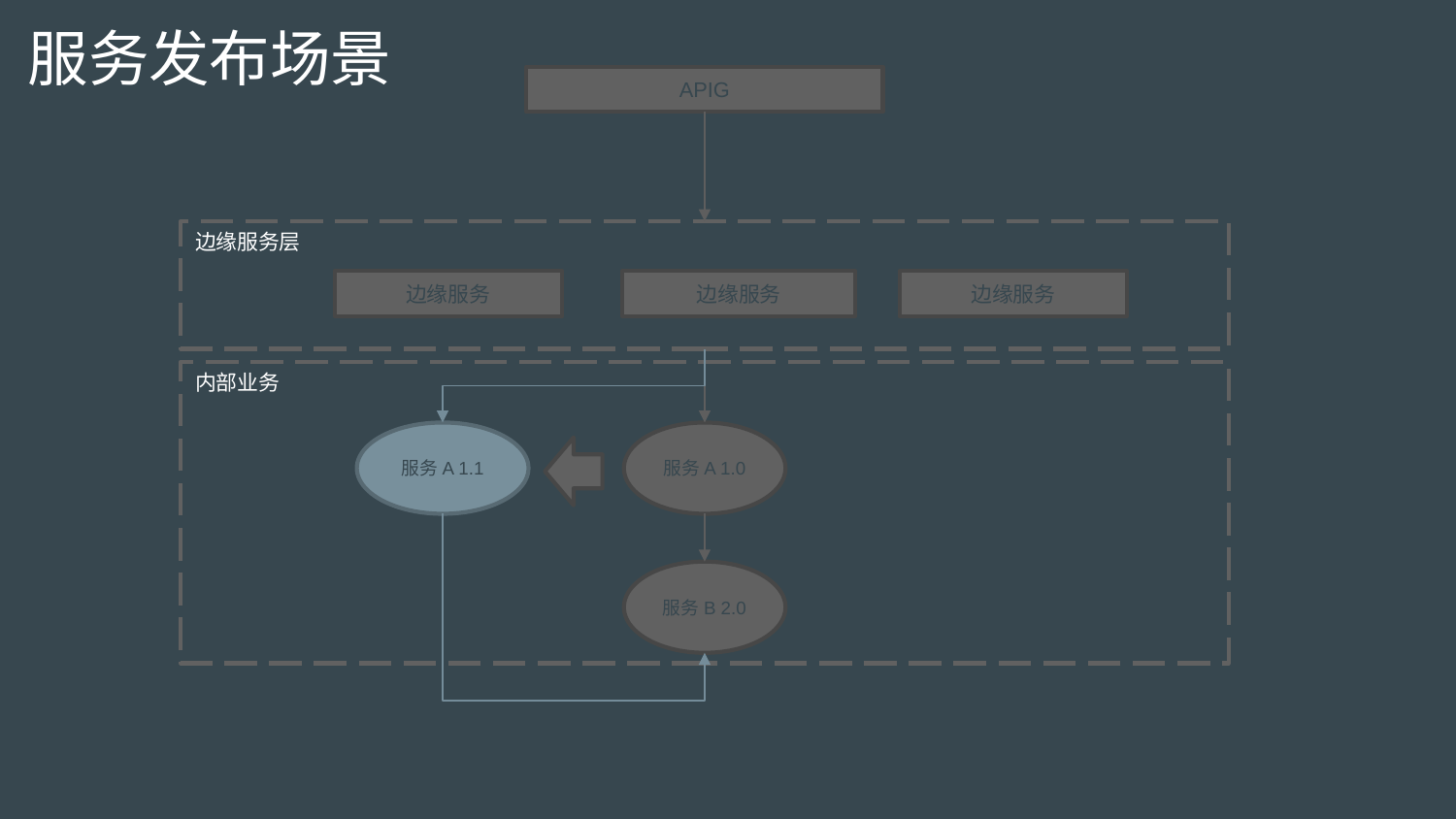

# 服务发布场景
APIG
边缘服务层
边缘服务
边缘服务
边缘服务
内部业务
服务A 1.1
服务A 1.0

服务B 2.0